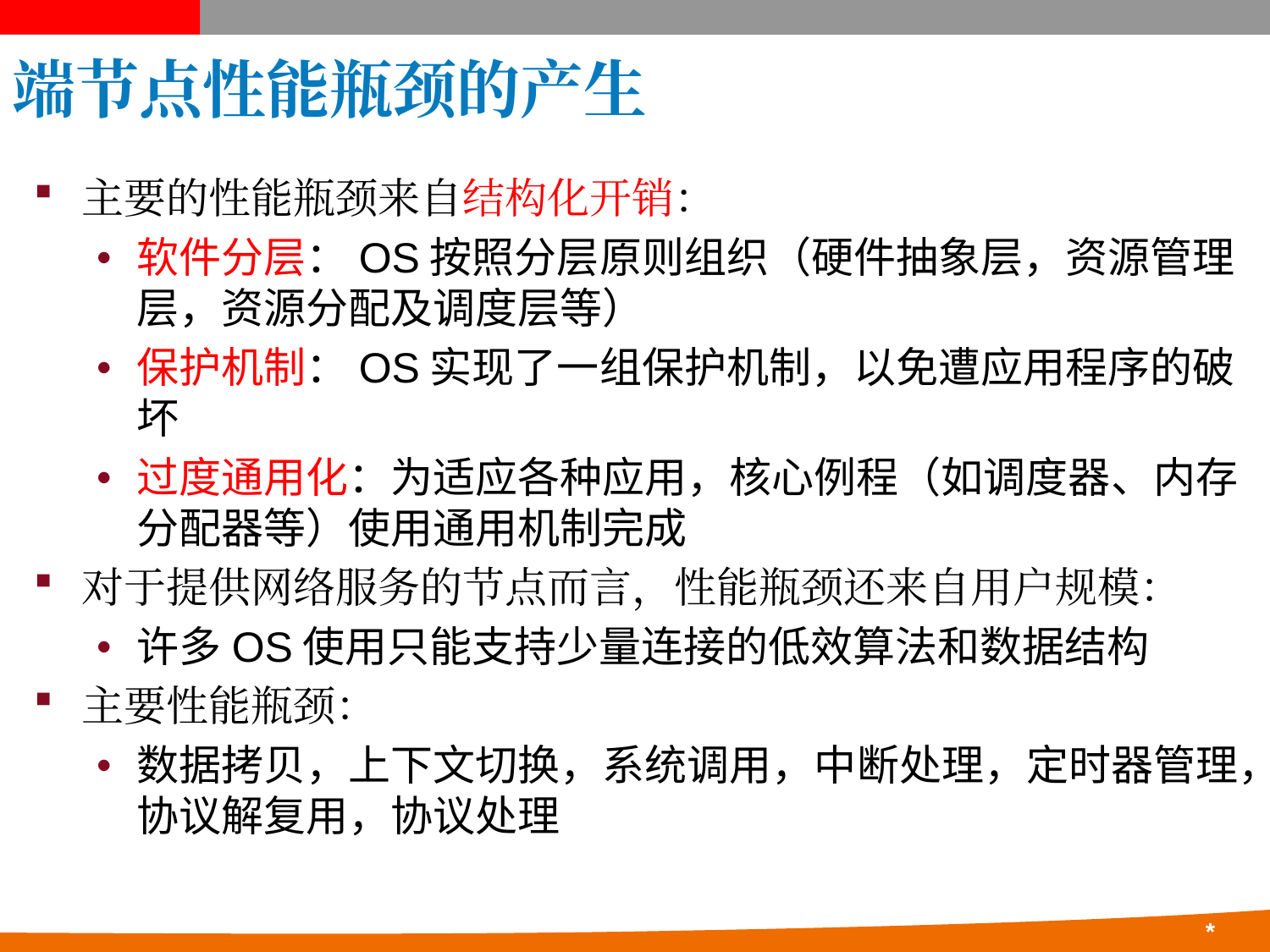

# 端节点性能瓶颈的产生
主要的性能瓶颈来自结构化开销：
软件分层：OS按照分层原则组织（硬件抽象层，资源管理层，资源分配及调度层等）
保护机制：OS实现了一组保护机制，以免遭应用程序的破坏
过度通用化：为适应各种应用，核心例程（如调度器、内存分配器等）使用通用机制完成
对于提供网络服务的节点而言，性能瓶颈还来自用户规模：
许多OS使用只能支持少量连接的低效算法和数据结构
主要性能瓶颈：
数据拷贝，上下文切换，系统调用，中断处理，定时器管理，协议解复用，协议处理